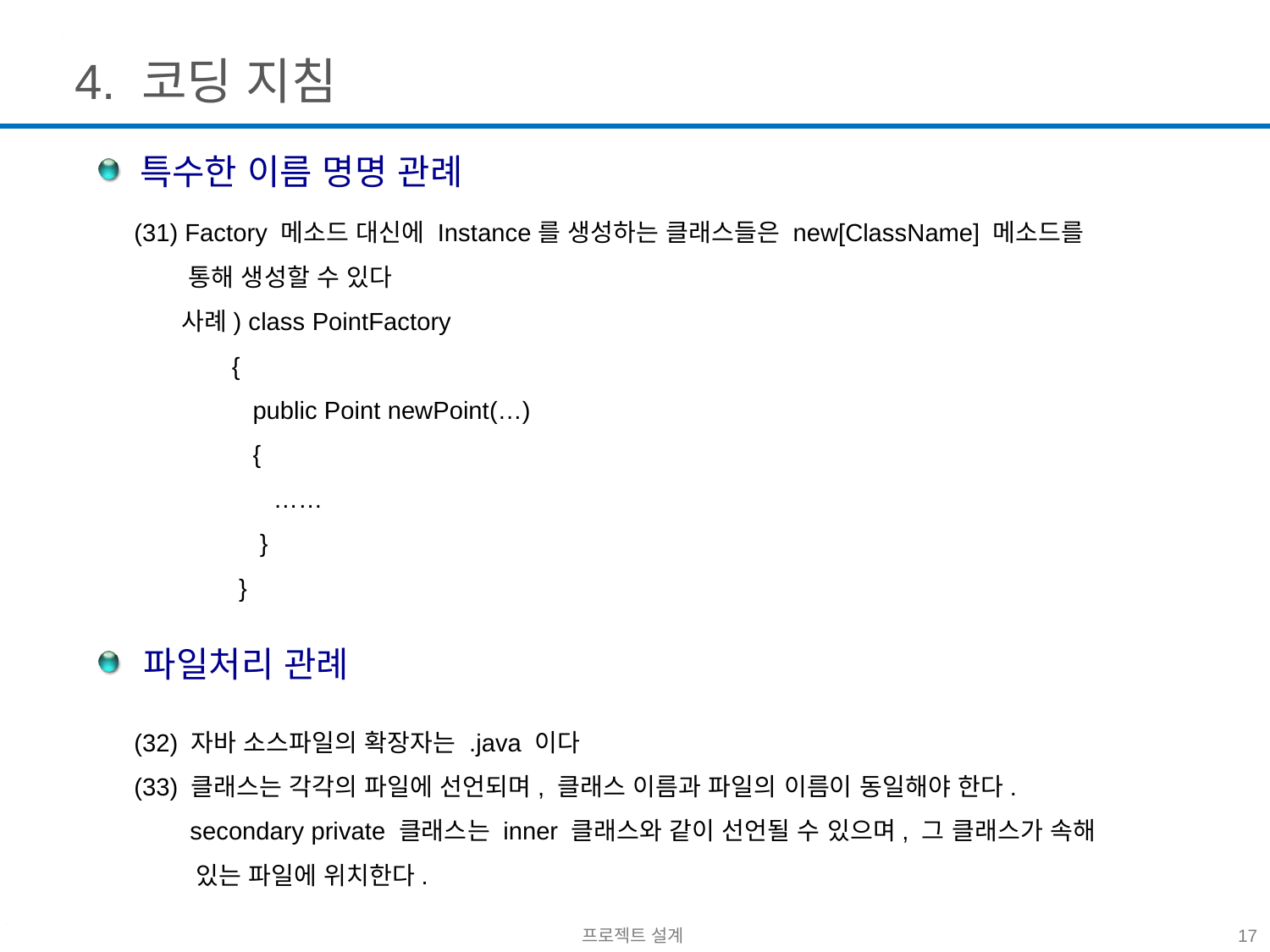

4. 코딩 지침
 특수한 이름 명명 관례
(31) Factory 메소드 대신에 Instance를 생성하는 클래스들은 new[ClassName] 메소드를
       통해 생성할 수 있다
      사례) class PointFactory
              {
                 public Point newPoint(…)
                 {
                    ……
                  }
               }
 파일처리 관례
(32) 자바 소스파일의 확장자는 .java 이다
(33) 클래스는 각각의 파일에 선언되며, 클래스 이름과 파일의 이름이 동일해야 한다.
        secondary private 클래스는 inner 클래스와 같이 선언될 수 있으며, 그 클래스가 속해
        있는 파일에 위치한다.